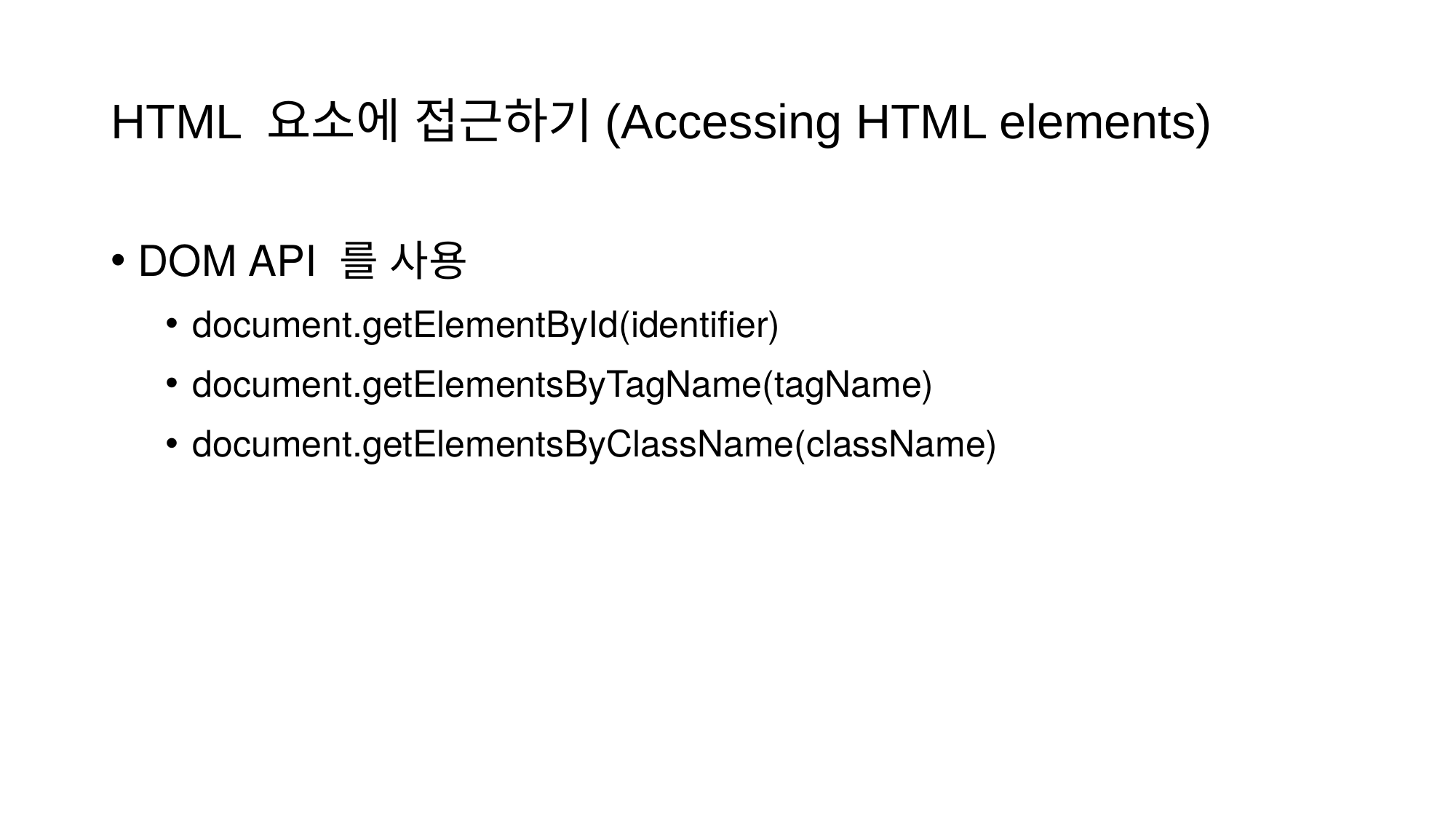

# HTML 요소에 접근하기(Accessing HTML elements)
DOM API 를 사용
document.getElementById(identifier)
document.getElementsByTagName(tagName)
document.getElementsByClassName(className)